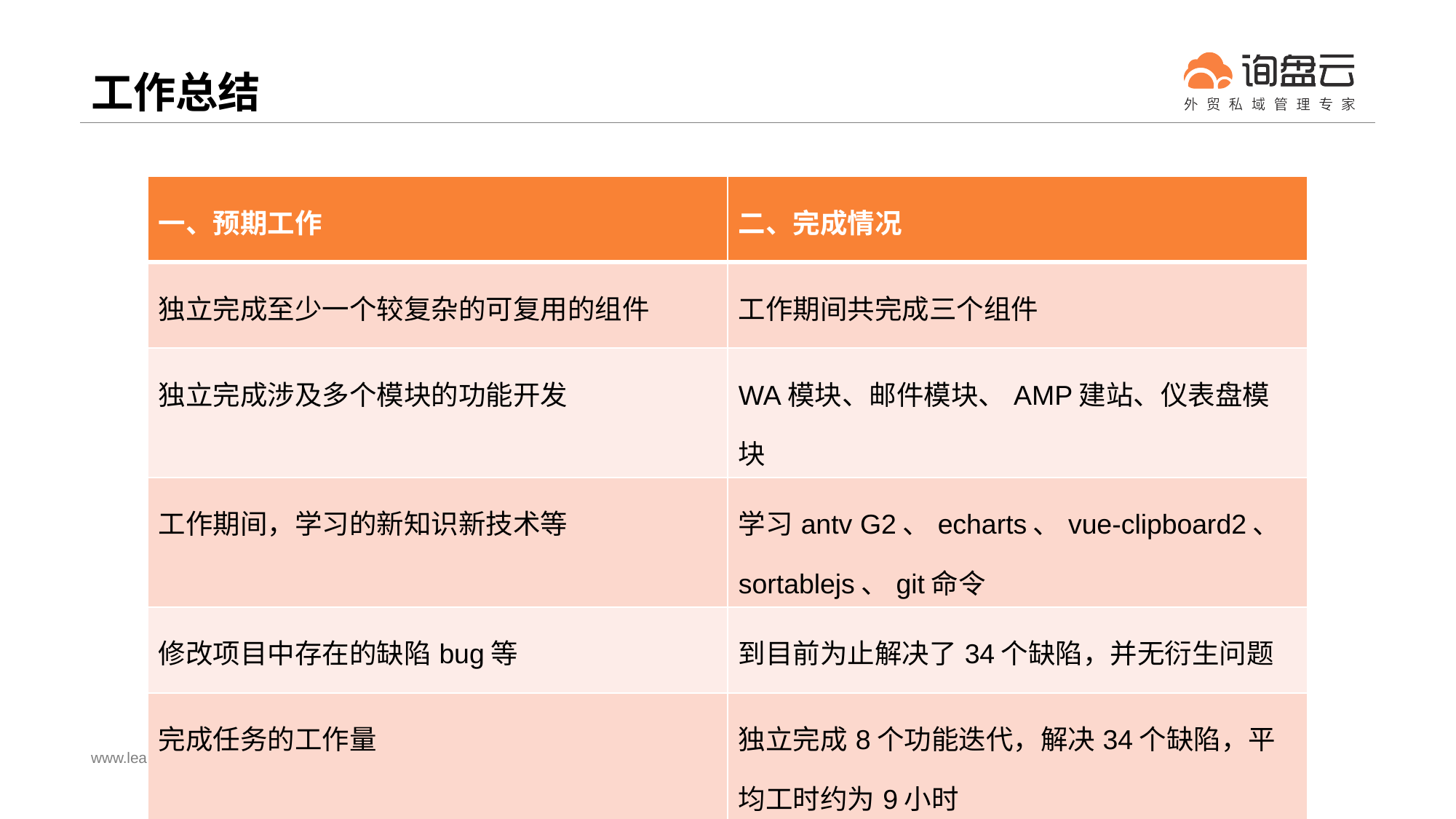

# 工作总结
| 一、预期工作 | 二、完成情况 |
| --- | --- |
| 独立完成至少一个较复杂的可复用的组件 | 工作期间共完成三个组件 |
| 独立完成涉及多个模块的功能开发 | WA模块、邮件模块、AMP建站、仪表盘模块 |
| 工作期间，学习的新知识新技术等 | 学习antv G2、echarts、vue-clipboard2、sortablejs、git命令 |
| 修改项目中存在的缺陷bug等 | 到目前为止解决了34个缺陷，并无衍生问题 |
| 完成任务的工作量 | 独立完成8个功能迭代，解决34个缺陷，平均工时约为9小时 |
www.leadscloud.com
15